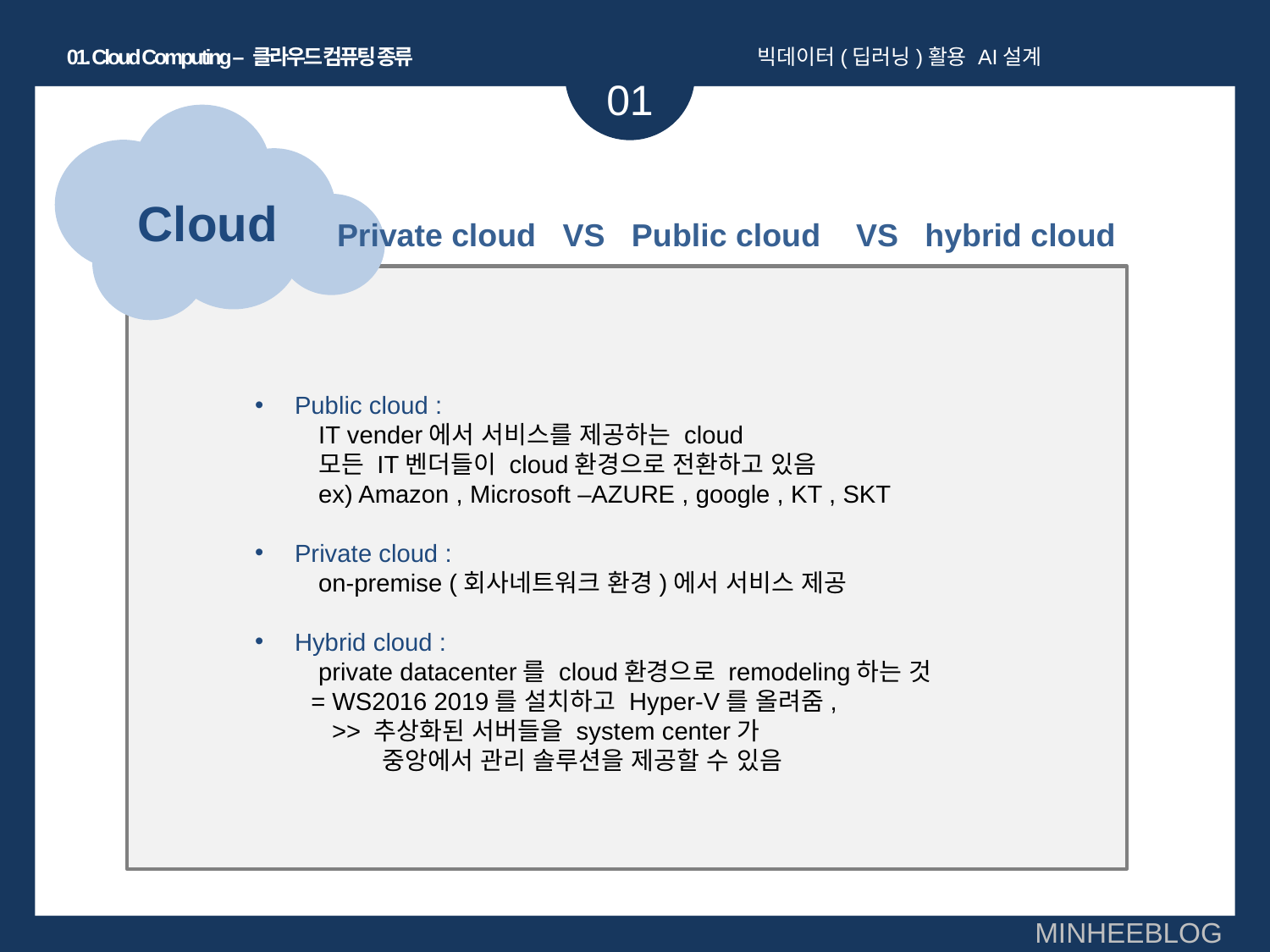

01. Cloud Computing – 클라우드 컴퓨팅 종류

빅데이터(딥러닝)활용 AI설계
01

Cloud
Private cloud   VS   Public cloud    VS   hybrid cloud

Public cloud :
IT vender에서 서비스를 제공하는 cloud
모든 IT벤더들이 cloud환경으로 전환하고 있음
ex) Amazon , Microsoft –AZURE , google , KT , SKT

Private cloud :
on-premise (회사네트워크 환경)에서 서비스 제공

Hybrid cloud :
private datacenter를 cloud환경으로 remodeling하는 것
        = WS2016 2019를 설치하고 Hyper-V를 올려줌,
           >> 추상화된 서버들을 system center가
         	중앙에서 관리 솔루션을 제공할 수 있음
MINHEEBLOG